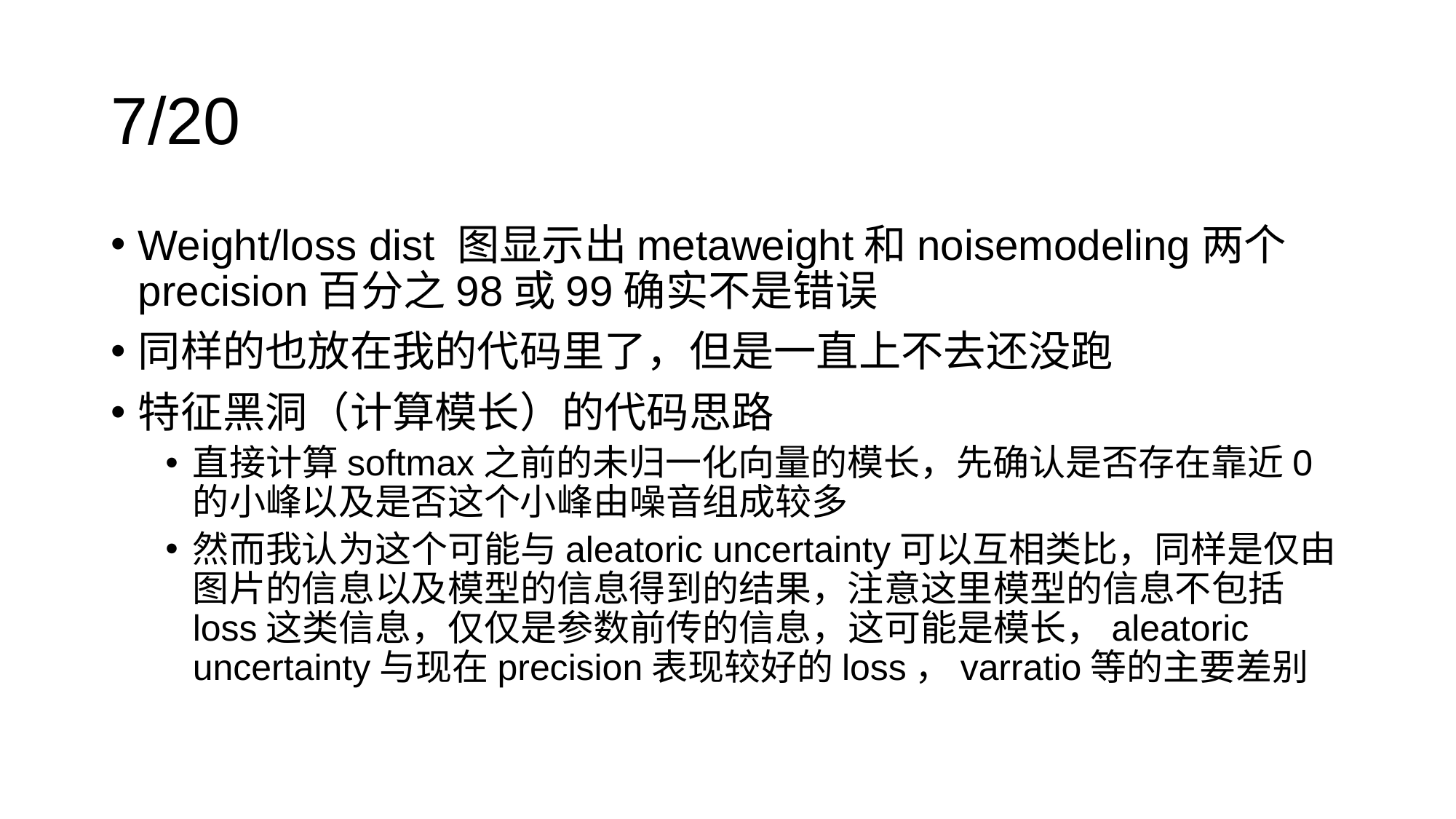

# 7/20
Weight/loss dist 图显示出metaweight和noisemodeling两个precision百分之98或99确实不是错误
同样的也放在我的代码里了，但是一直上不去还没跑
特征黑洞（计算模长）的代码思路
直接计算softmax之前的未归一化向量的模长，先确认是否存在靠近0的小峰以及是否这个小峰由噪音组成较多
然而我认为这个可能与aleatoric uncertainty可以互相类比，同样是仅由图片的信息以及模型的信息得到的结果，注意这里模型的信息不包括loss这类信息，仅仅是参数前传的信息，这可能是模长，aleatoric uncertainty与现在precision表现较好的loss，varratio等的主要差别